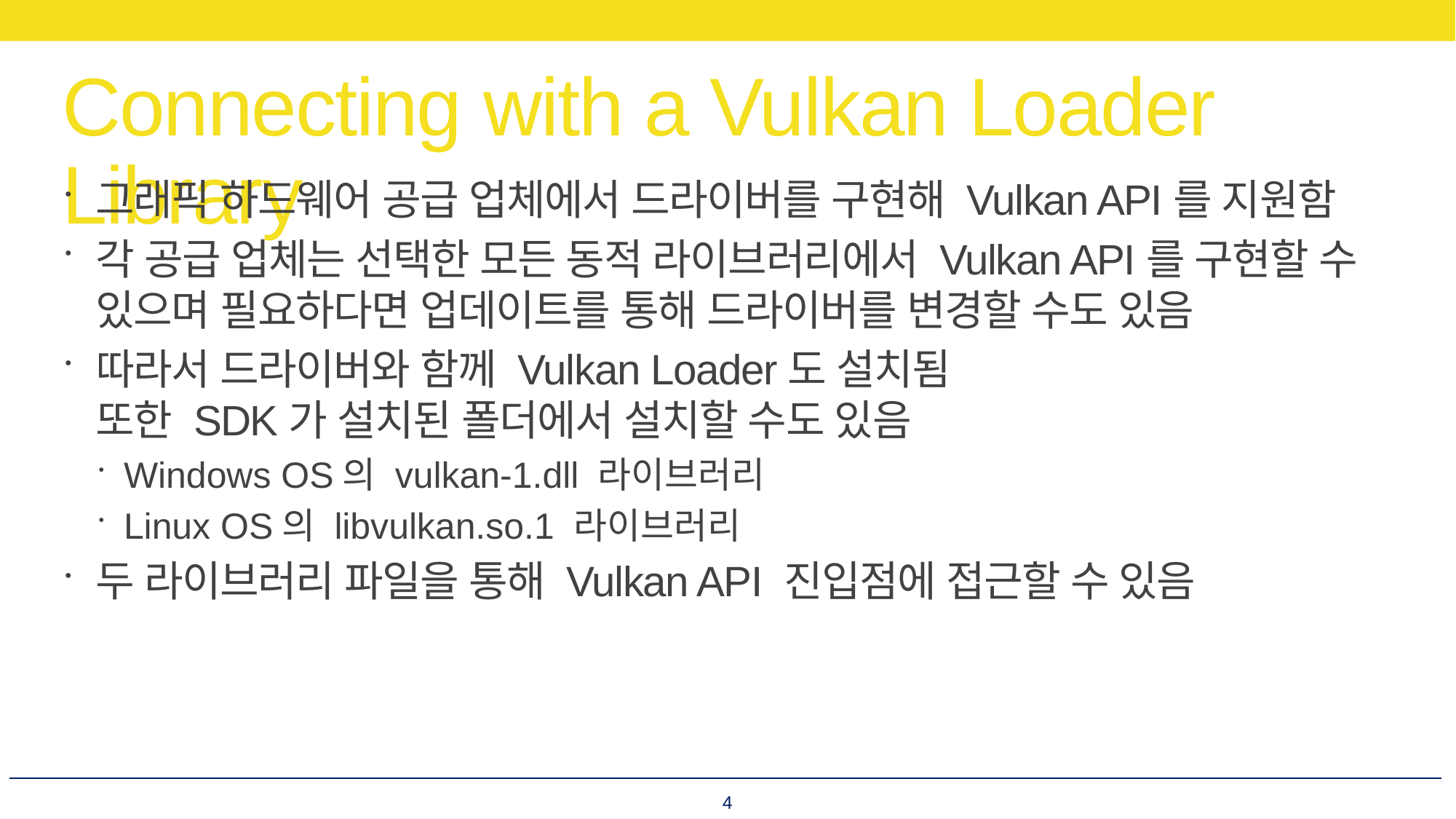

# Connecting with a Vulkan Loader Library
그래픽 하드웨어 공급 업체에서 드라이버를 구현해 Vulkan API를 지원함
각 공급 업체는 선택한 모든 동적 라이브러리에서 Vulkan API를 구현할 수
있으며 필요하다면 업데이트를 통해 드라이버를 변경할 수도 있음
따라서 드라이버와 함께 Vulkan Loader도 설치됨
또한 SDK가 설치된 폴더에서 설치할 수도 있음
Windows OS의 vulkan-1.dll 라이브러리
Linux OS의 libvulkan.so.1 라이브러리
두 라이브러리 파일을 통해 Vulkan API 진입점에 접근할 수 있음
4